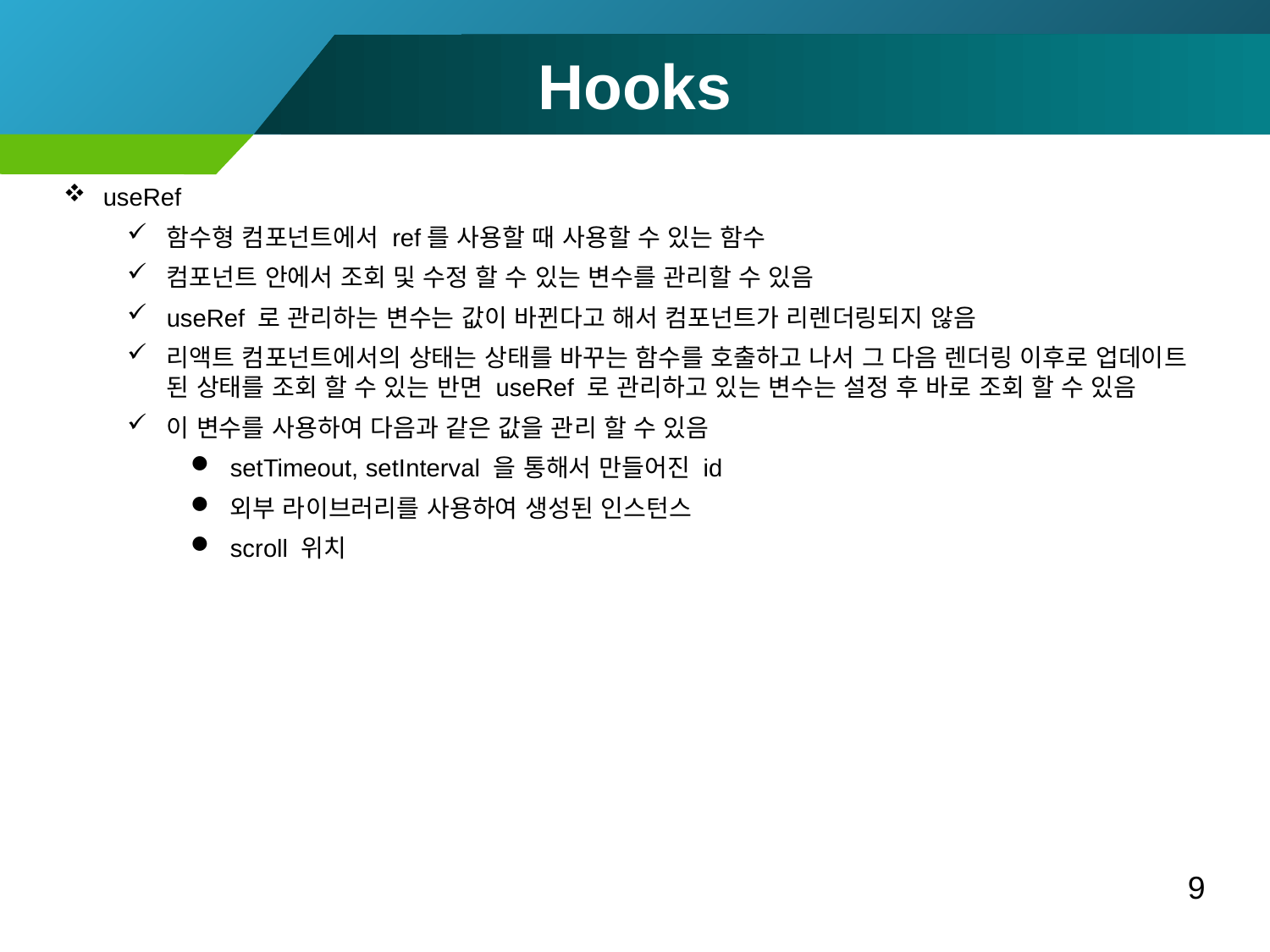

Hooks
useRef
함수형 컴포넌트에서 ref를 사용할 때 사용할 수 있는 함수
컴포넌트 안에서 조회 및 수정 할 수 있는 변수를 관리할 수 있음
useRef 로 관리하는 변수는 값이 바뀐다고 해서 컴포넌트가 리렌더링되지 않음
리액트 컴포넌트에서의 상태는 상태를 바꾸는 함수를 호출하고 나서 그 다음 렌더링 이후로 업데이트 된 상태를 조회 할 수 있는 반면 useRef 로 관리하고 있는 변수는 설정 후 바로 조회 할 수 있음
이 변수를 사용하여 다음과 같은 값을 관리 할 수 있음
setTimeout, setInterval 을 통해서 만들어진 id
외부 라이브러리를 사용하여 생성된 인스턴스
scroll 위치
9